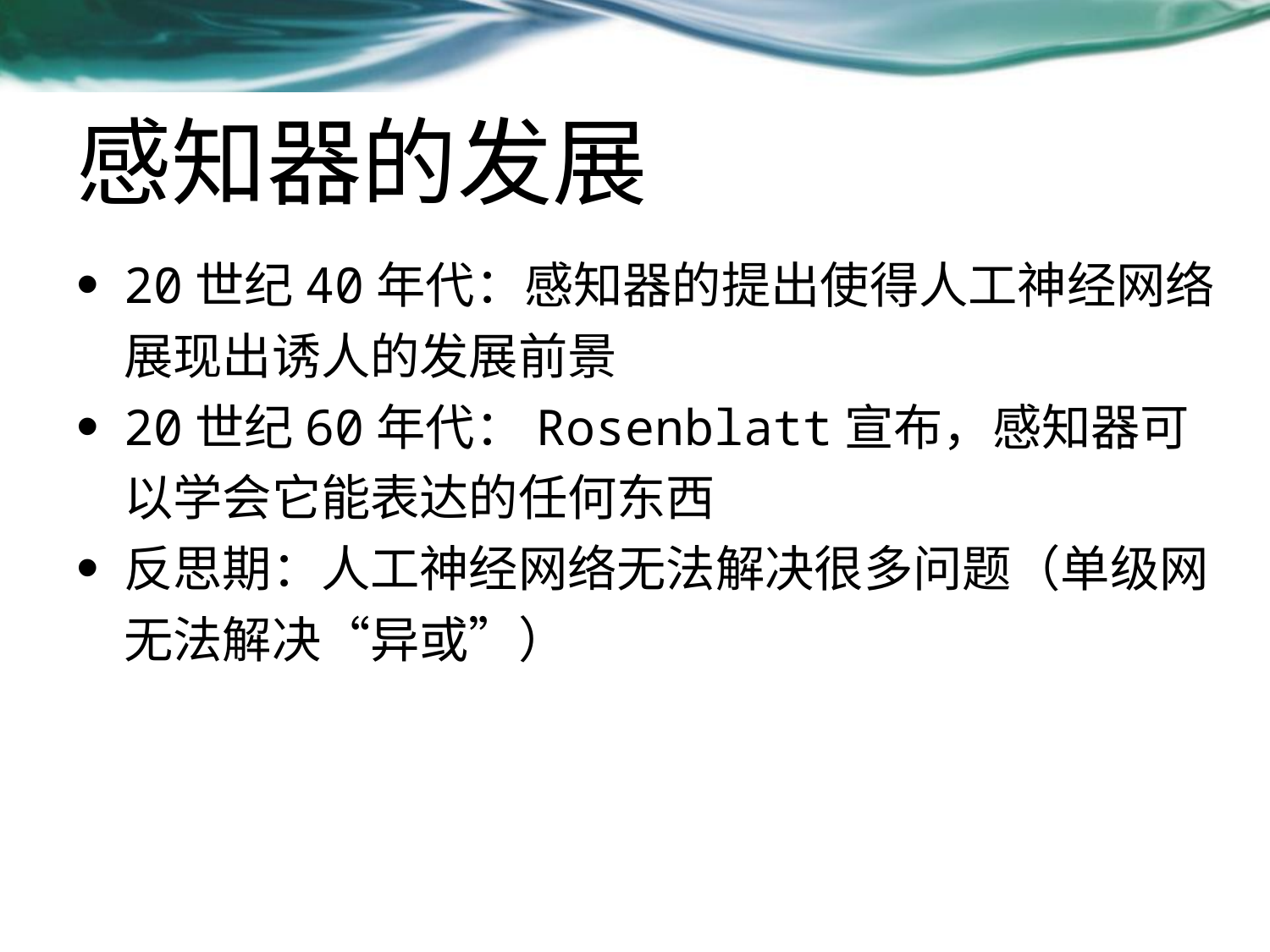

# 感知器的发展
20世纪40年代：感知器的提出使得人工神经网络展现出诱人的发展前景
20世纪60年代：Rosenblatt宣布，感知器可以学会它能表达的任何东西
反思期：人工神经网络无法解决很多问题（单级网无法解决“异或”）